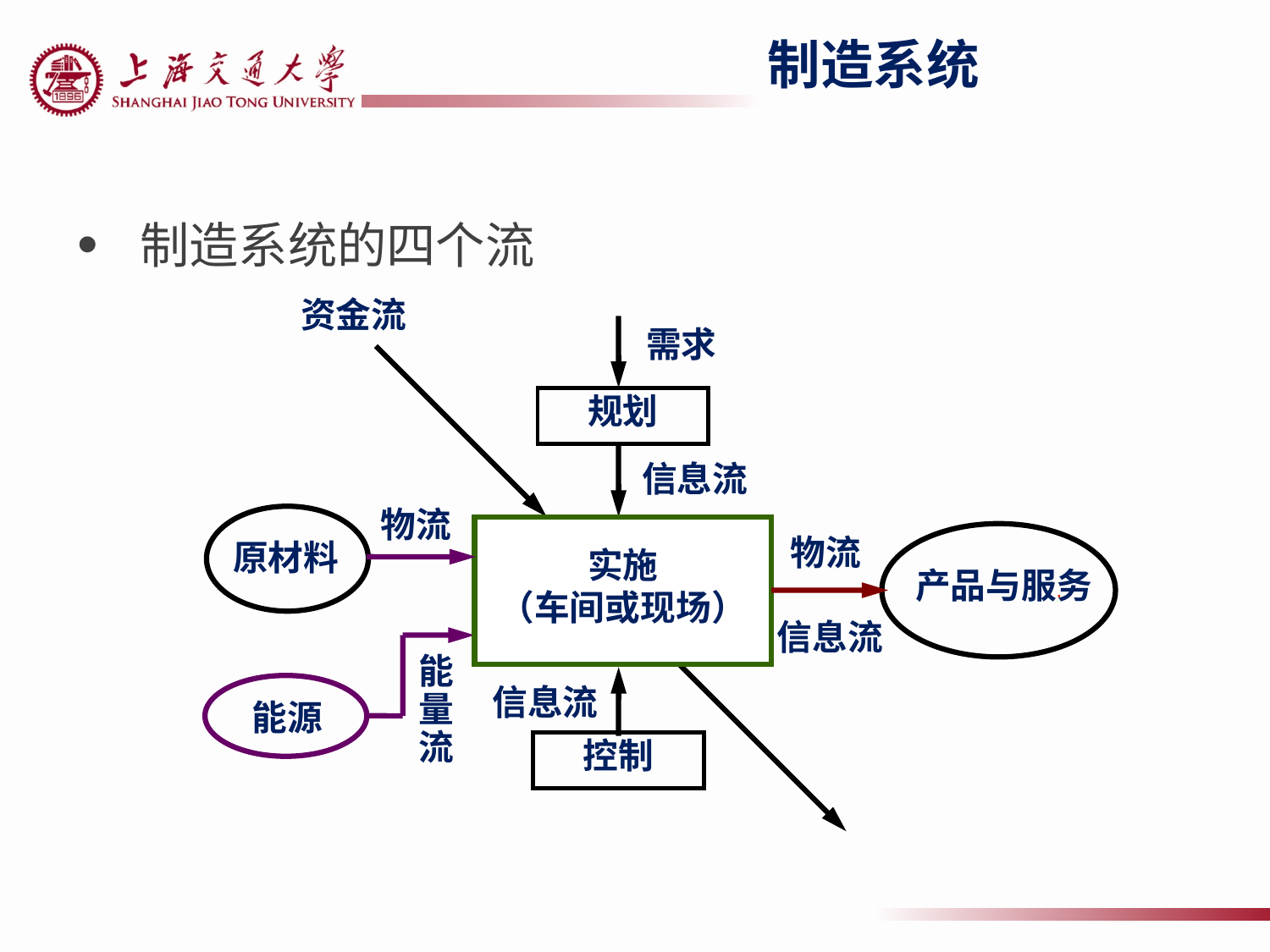

# 制造系统
制造系统的四个流
资金流

需求

规划

信息流
物流

原材料
实施
（车间或现场）

产品与服务

能量流

能源

控制

物流
信息流
信息流